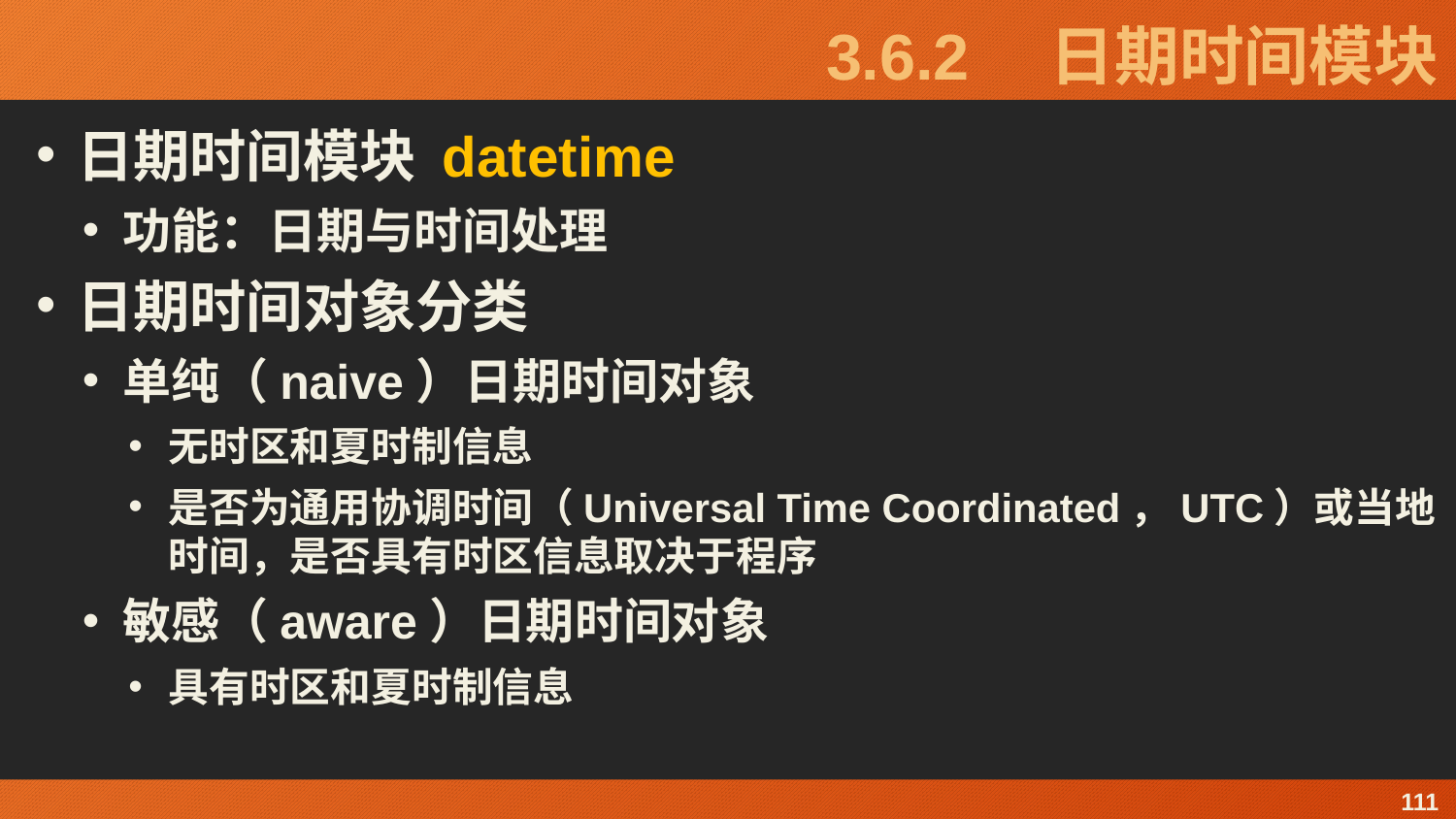

# 3.6.2　日期时间模块
日期时间模块 datetime
功能：日期与时间处理
日期时间对象分类
单纯（naive）日期时间对象
无时区和夏时制信息
是否为通用协调时间（Universal Time Coordinated，UTC）或当地时间，是否具有时区信息取决于程序
敏感（aware）日期时间对象
具有时区和夏时制信息
111